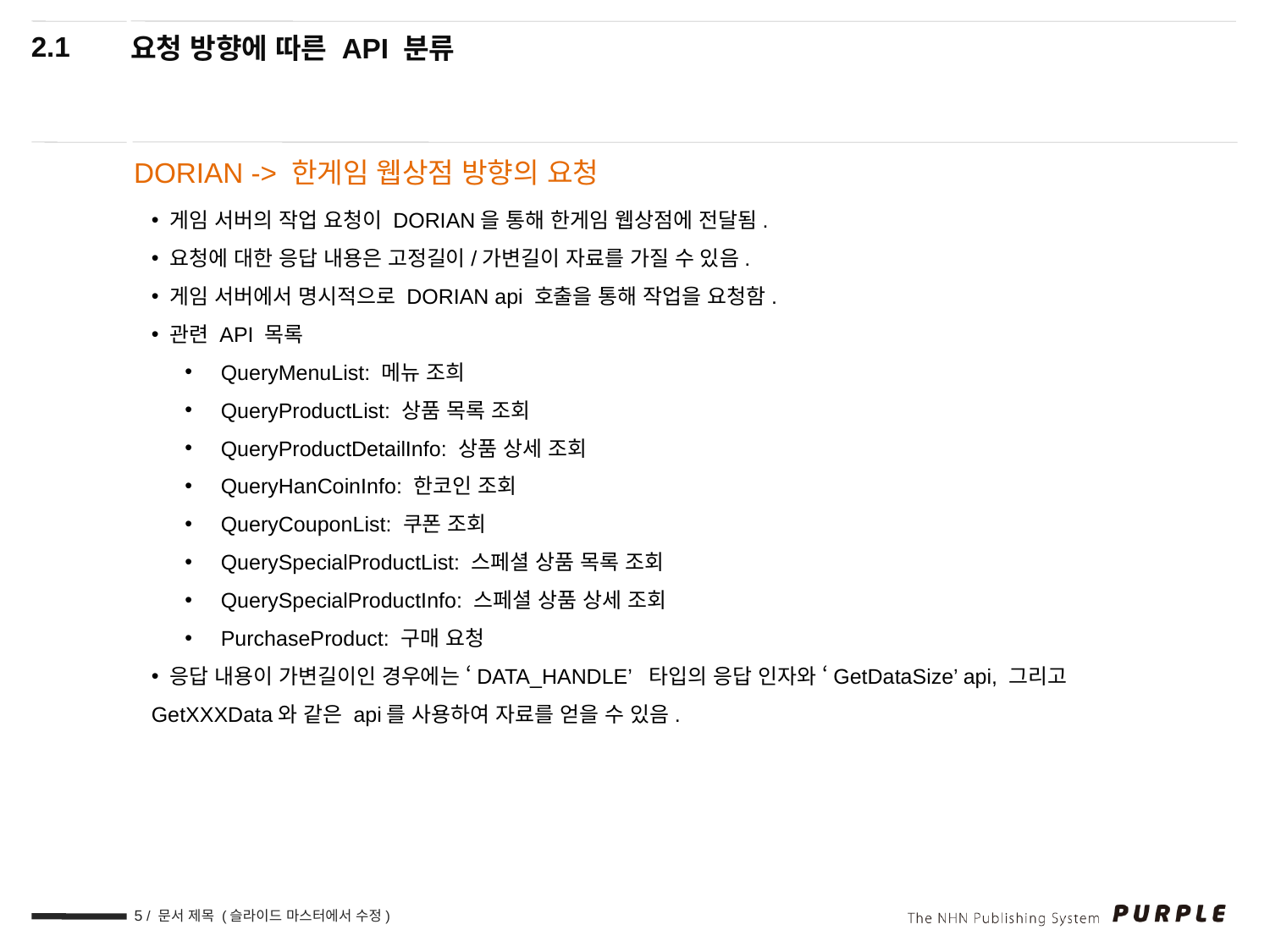

2.1
요청 방향에 따른 API 분류
DORIAN -> 한게임 웹상점 방향의 요청
 게임 서버의 작업 요청이 DORIAN을 통해 한게임 웹상점에 전달됨.
 요청에 대한 응답 내용은 고정길이/가변길이 자료를 가질 수 있음.
 게임 서버에서 명시적으로 DORIAN api 호출을 통해 작업을 요청함.
 관련 API 목록
 QueryMenuList: 메뉴 조희
 QueryProductList: 상품 목록 조회
 QueryProductDetailInfo: 상품 상세 조회
 QueryHanCoinInfo: 한코인 조회
 QueryCouponList: 쿠폰 조회
 QuerySpecialProductList: 스페셜 상품 목록 조회
 QuerySpecialProductInfo: 스페셜 상품 상세 조회
 PurchaseProduct: 구매 요청
 응답 내용이 가변길이인 경우에는 ‘DATA_HANDLE’  타입의 응답 인자와 ‘GetDataSize’ api, 그리고 GetXXXData와 같은 api를 사용하여 자료를 얻을 수 있음.